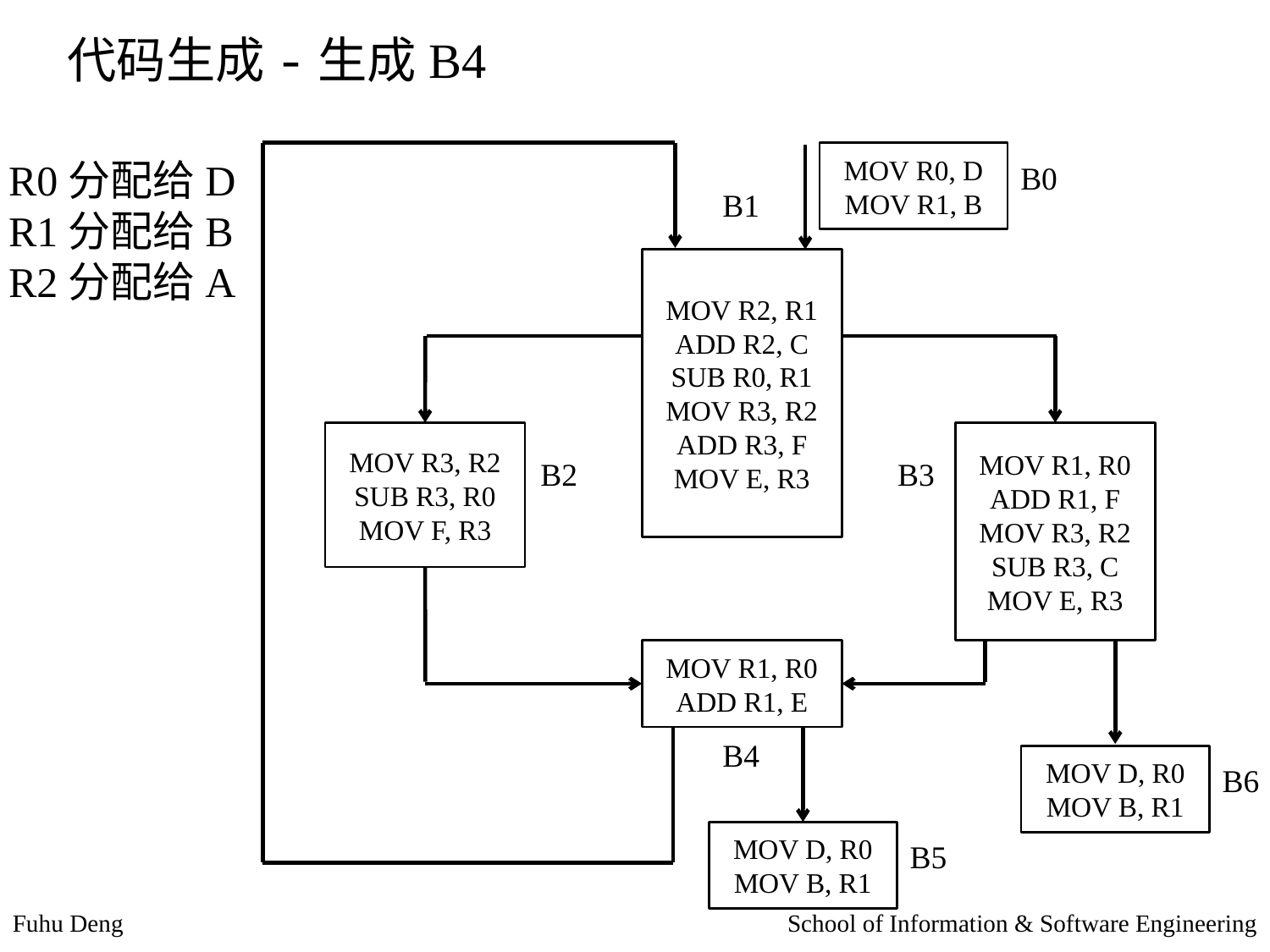

代码生成-生成B4
MOV R0, D
MOV R1, B
R0分配给D
R1分配给B
R2分配给A
B0
B1
MOV R2, R1
ADD R2, C
SUB R0, R1
MOV R3, R2
ADD R3, F
MOV E, R3
MOV R1, R0
ADD R1, F
MOV R3, R2
SUB R3, C
MOV E, R3
MOV R3, R2
SUB R3, R0
MOV F, R3
B2
B3
MOV R1, R0
ADD R1, E
B4
MOV D, R0
MOV B, R1
B6
MOV D, R0
MOV B, R1
B5
Fuhu Deng
94
School of Information & Software Engineering